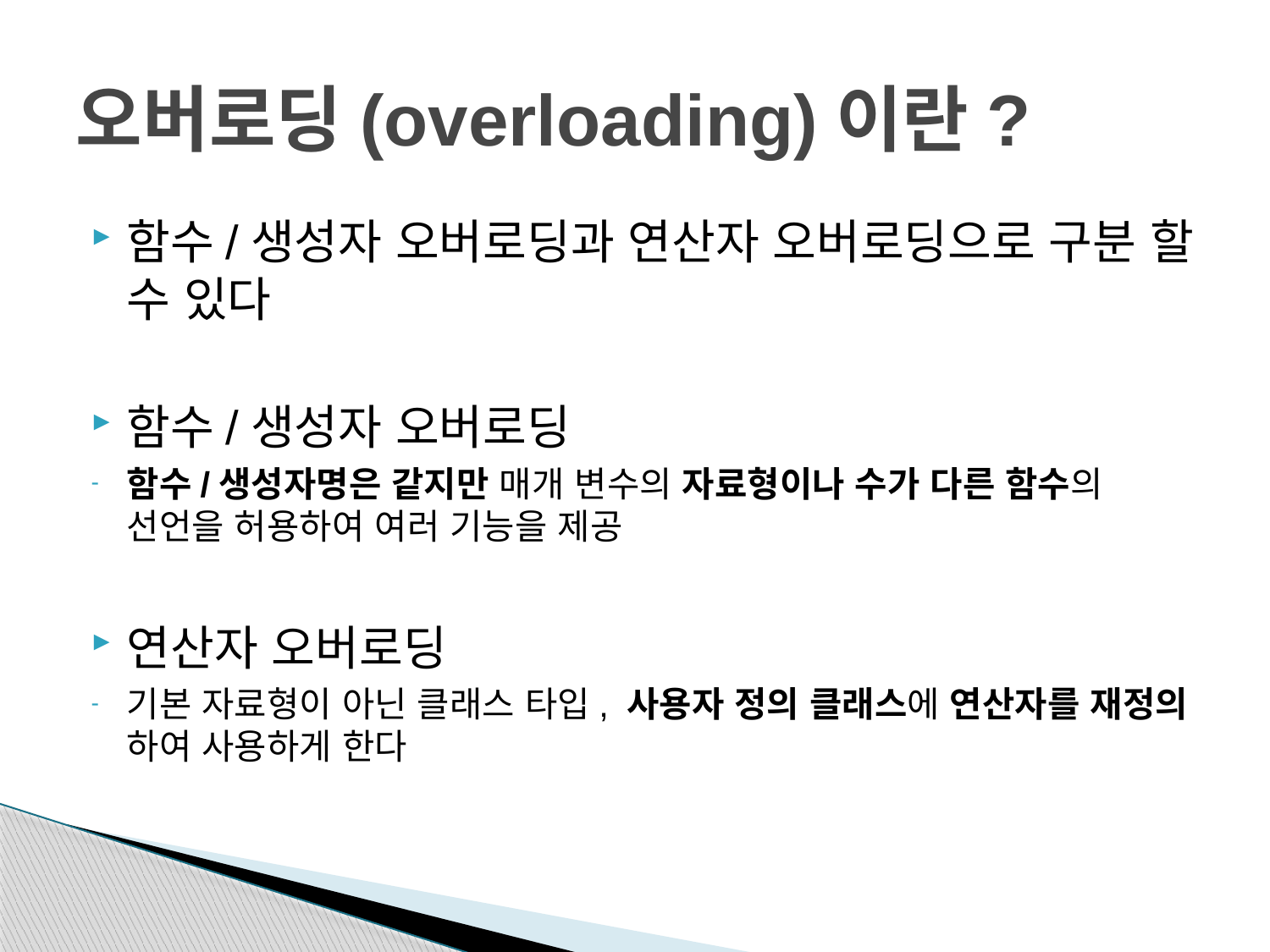

# 오버로딩(overloading)이란?
함수/생성자 오버로딩과 연산자 오버로딩으로 구분 할 수 있다

함수/생성자 오버로딩
함수/생성자명은 같지만 매개 변수의 자료형이나 수가 다른 함수의 선언을 허용하여 여러 기능을 제공

연산자 오버로딩
기본 자료형이 아닌 클래스 타입, 사용자 정의 클래스에 연산자를 재정의 하여 사용하게 한다